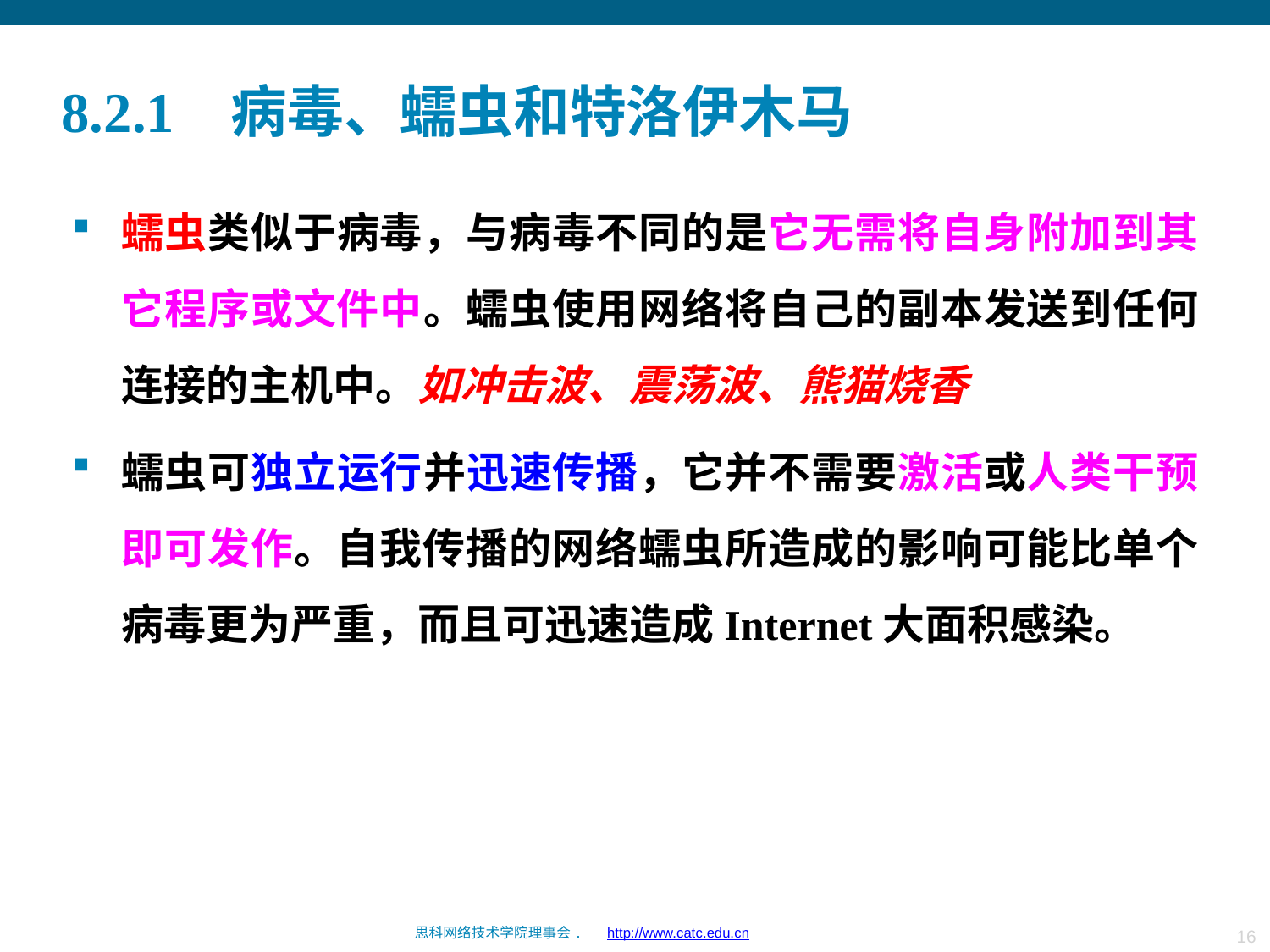

8.2.1   病毒、蠕虫和特洛伊木马
蠕虫类似于病毒，与病毒不同的是它无需将自身附加到其它程序或文件中。蠕虫使用网络将自己的副本发送到任何连接的主机中。如冲击波、震荡波、熊猫烧香
蠕虫可独立运行并迅速传播，它并不需要激活或人类干预即可发作。自我传播的网络蠕虫所造成的影响可能比单个病毒更为严重，而且可迅速造成Internet大面积感染。